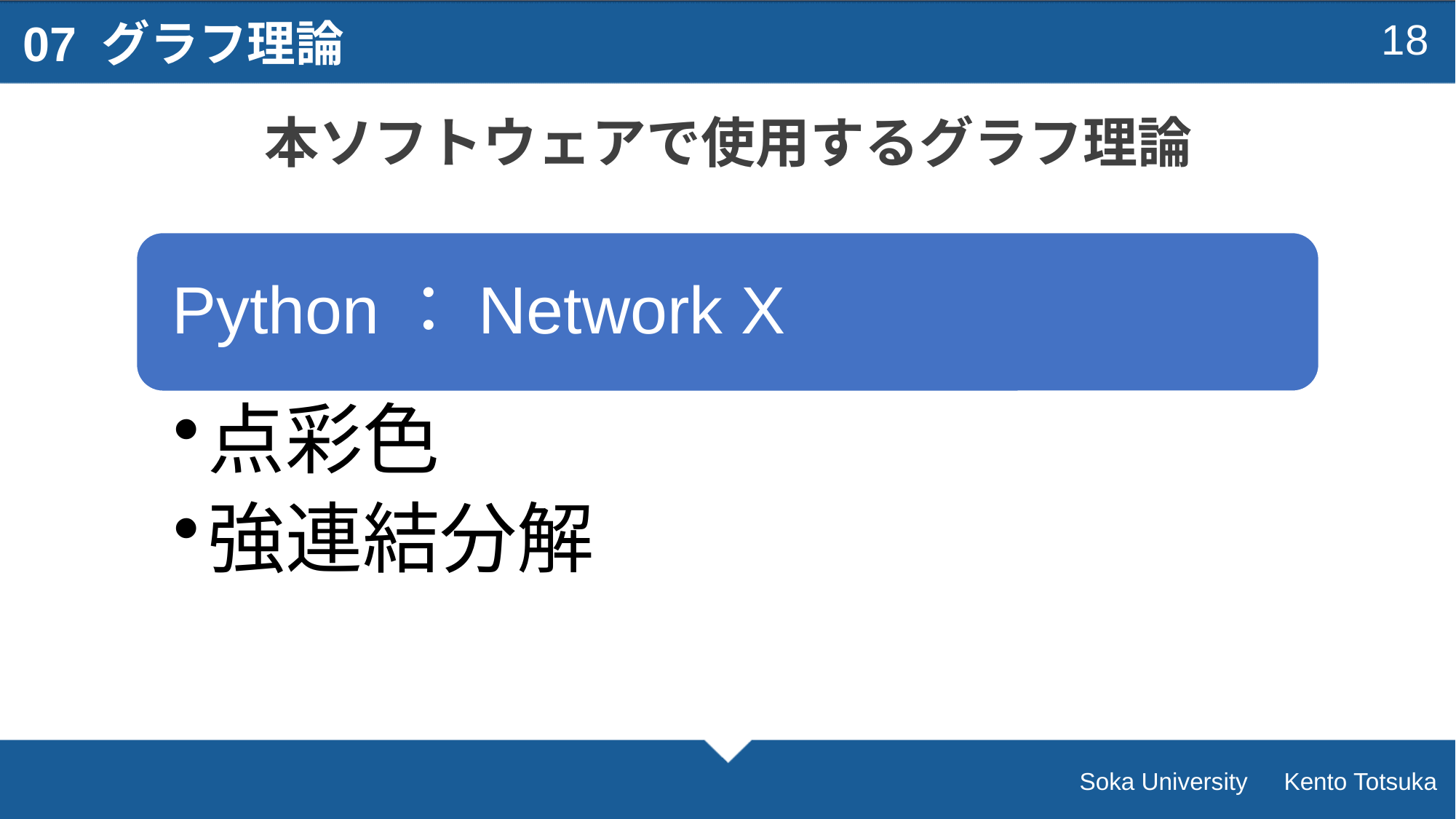

07 グラフ理論
18
本ソフトウェアで使用するグラフ理論
Python：Network X
点彩色
強連結分解
Soka University　Kento Totsuka